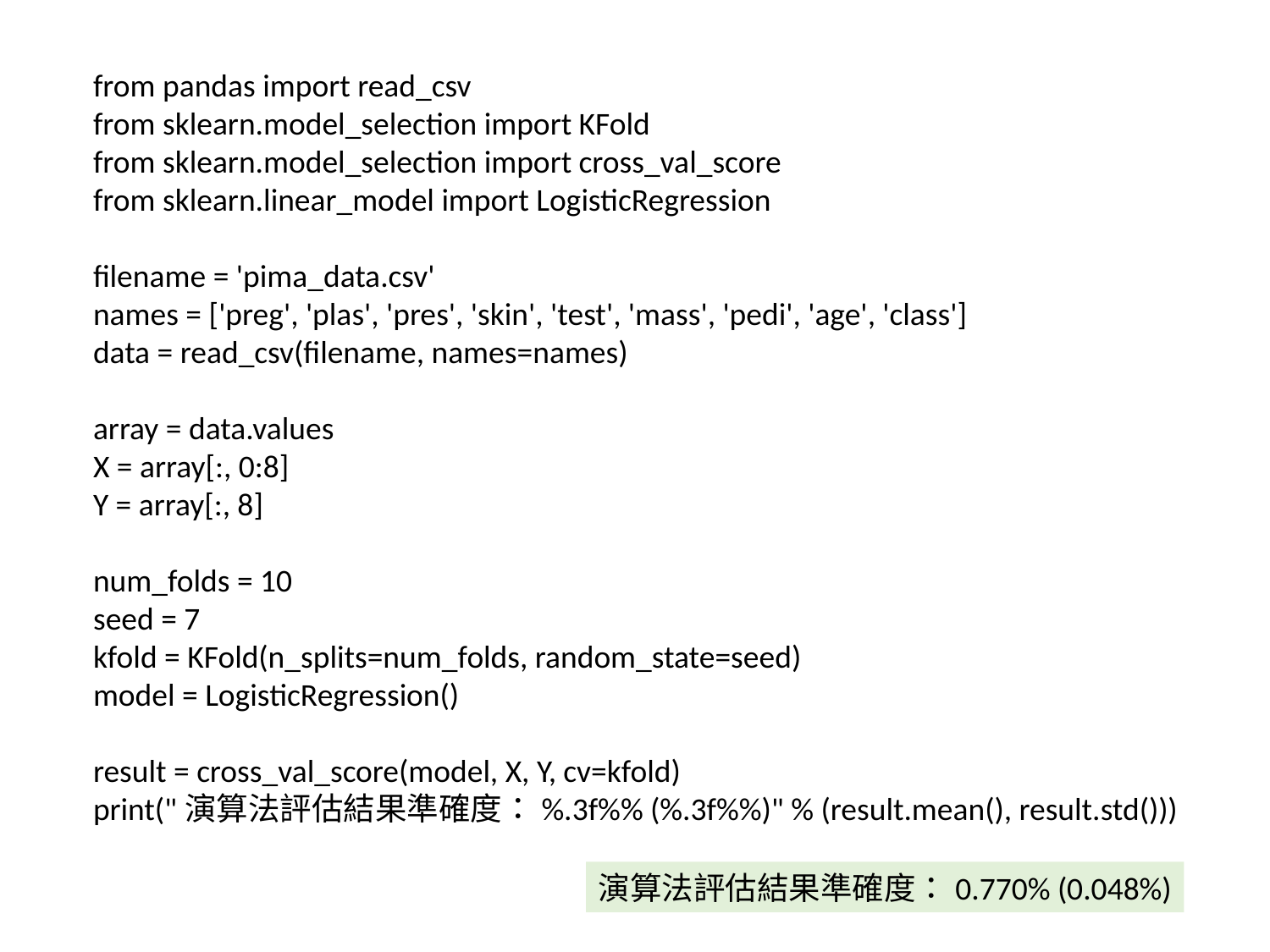

from pandas import read_csv
from sklearn.model_selection import KFold
from sklearn.model_selection import cross_val_score
from sklearn.linear_model import LogisticRegression

filename = 'pima_data.csv'
names = ['preg', 'plas', 'pres', 'skin', 'test', 'mass', 'pedi', 'age', 'class']
data = read_csv(filename, names=names)

array = data.values
X = array[:, 0:8]
Y = array[:, 8]

num_folds = 10
seed = 7
kfold = KFold(n_splits=num_folds, random_state=seed)
model = LogisticRegression()

result = cross_val_score(model, X, Y, cv=kfold)
print("演算法評估結果準確度：%.3f%% (%.3f%%)" % (result.mean(), result.std()))
演算法評估結果準確度：0.770% (0.048%)